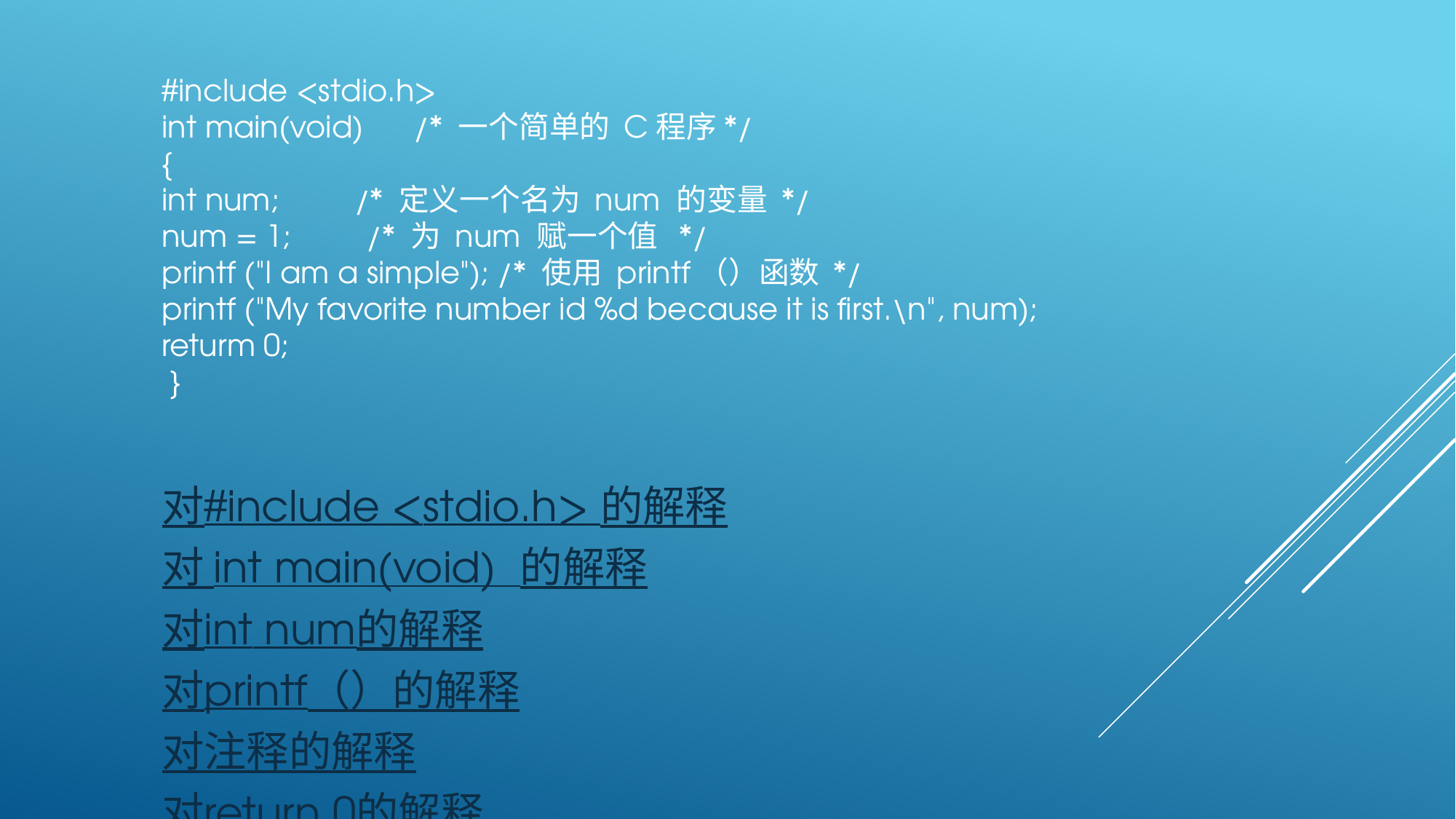

#include <stdio.h>
int main(void)      /* 一个简单的 C程序*/
{
int num;         /* 定义一个名为 num 的变量 */
num = 1;         /* 为 num 赋一个值  */
printf ("I am a simple"); /* 使用 printf（）函数 */
printf ("My favorite number id %d because it is first.\n", num);
returm 0;
 }

对#include <stdio.h> 的解释
对 int main(void)  的解释
对int num的解释
对printf（）的解释
对注释的解释
对return 0的解释